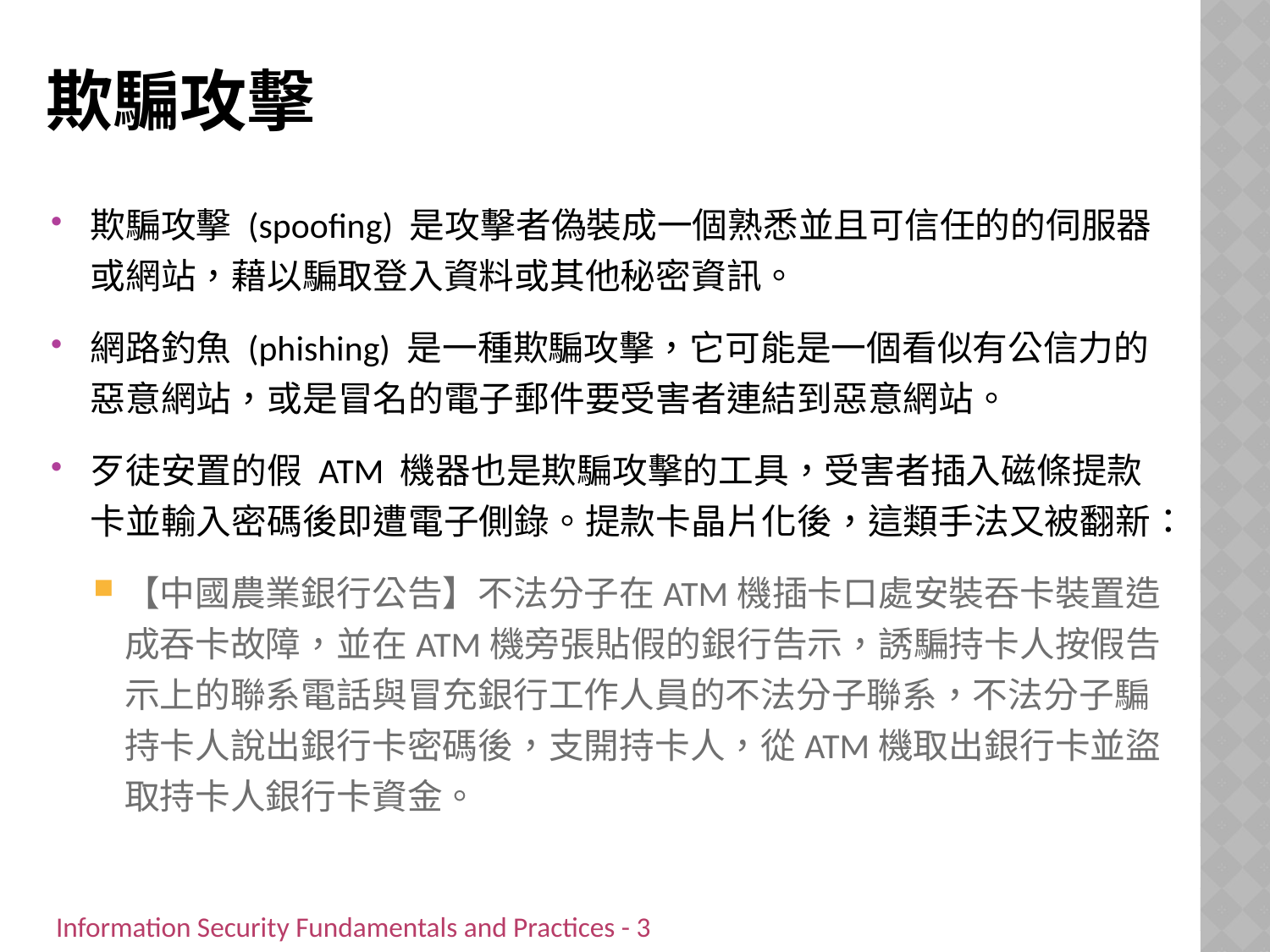

# 欺騙攻擊
欺騙攻擊 (spoofing) 是攻擊者偽裝成一個熟悉並且可信任的的伺服器或網站，藉以騙取登入資料或其他秘密資訊。
網路釣魚 (phishing) 是一種欺騙攻擊，它可能是一個看似有公信力的惡意網站，或是冒名的電子郵件要受害者連結到惡意網站。
歹徒安置的假 ATM 機器也是欺騙攻擊的工具，受害者插入磁條提款卡並輸入密碼後即遭電子側錄。提款卡晶片化後，這類手法又被翻新：
【中國農業銀行公告】不法分子在ATM機插卡口處安裝吞卡裝置造成吞卡故障，並在ATM機旁張貼假的銀行告示，誘騙持卡人按假告示上的聯系電話與冒充銀行工作人員的不法分子聯系，不法分子騙持卡人說出銀行卡密碼後，支開持卡人，從ATM機取出銀行卡並盜取持卡人銀行卡資金。